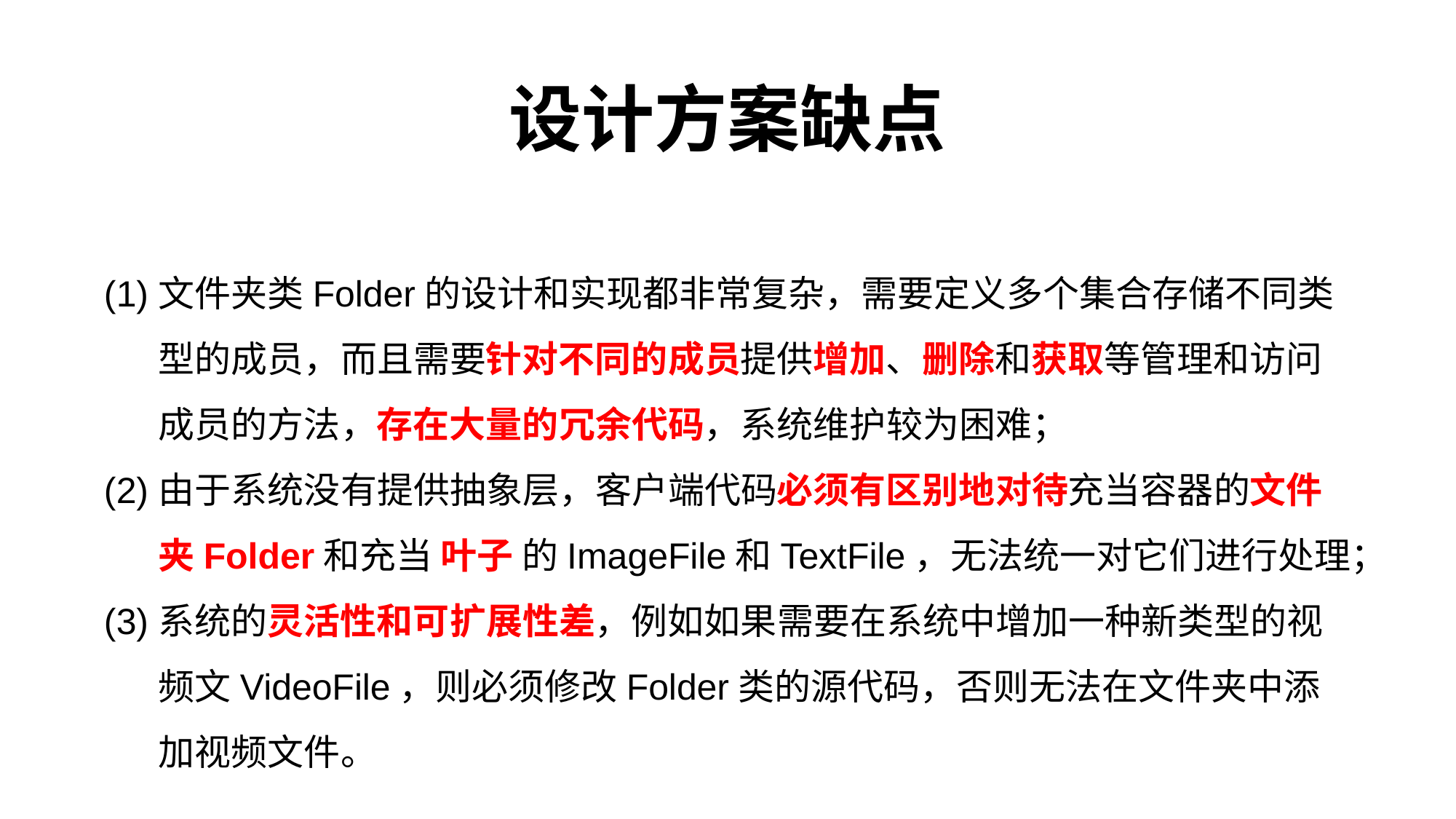

# 设计方案缺点
文件夹类Folder的设计和实现都非常复杂，需要定义多个集合存储不同类型的成员，而且需要针对不同的成员提供增加、删除和获取等管理和访问成员的方法，存在大量的冗余代码，系统维护较为困难；
由于系统没有提供抽象层，客户端代码必须有区别地对待充当容器的文件夹Folder和充当 叶子 的ImageFile和TextFile，无法统一对它们进行处理；
系统的灵活性和可扩展性差，例如如果需要在系统中增加一种新类型的视频文VideoFile，则必须修改Folder类的源代码，否则无法在文件夹中添加视频文件。